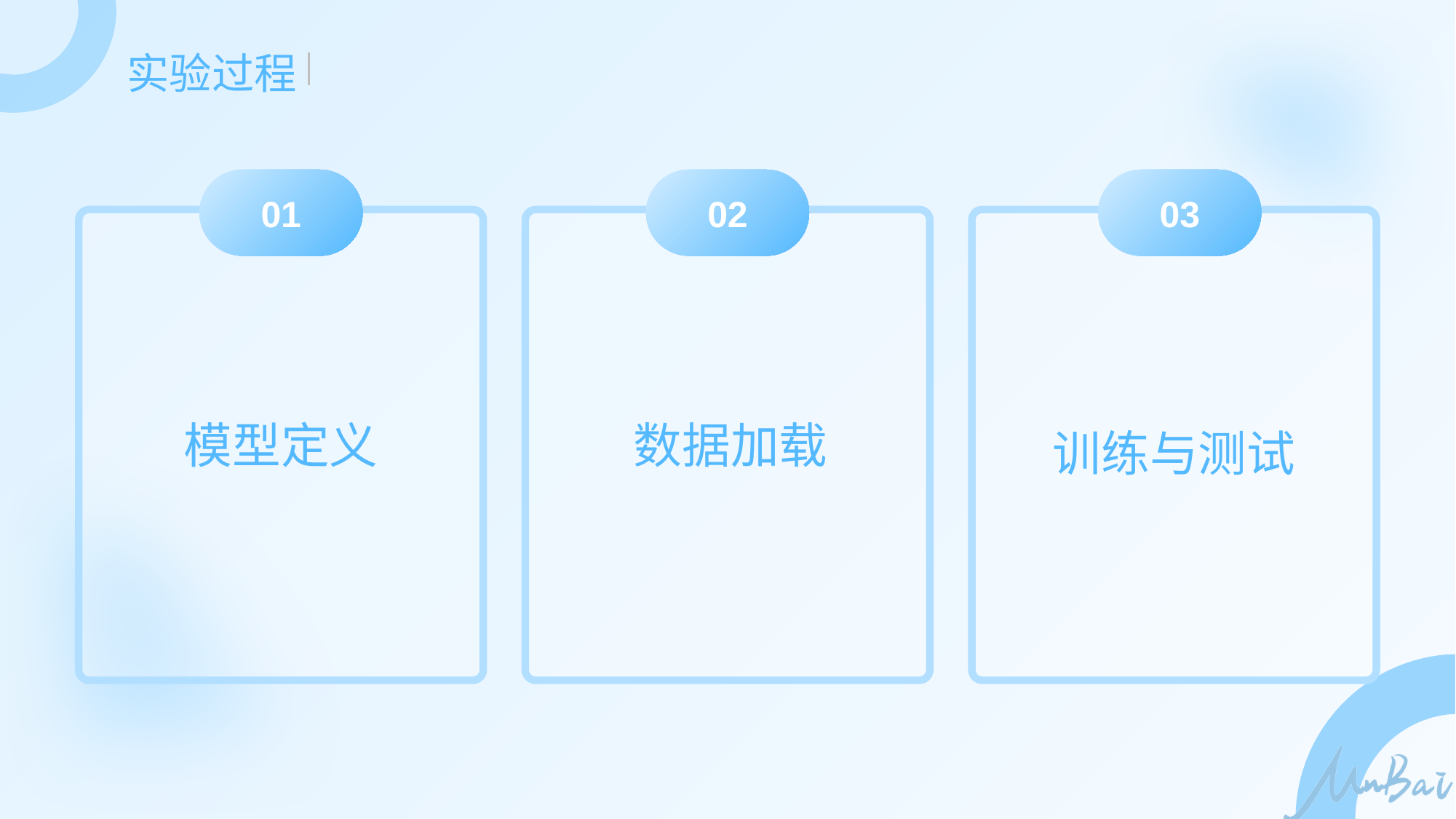

实验过程

01
02
03

模型定义
数据加载
训练与测试